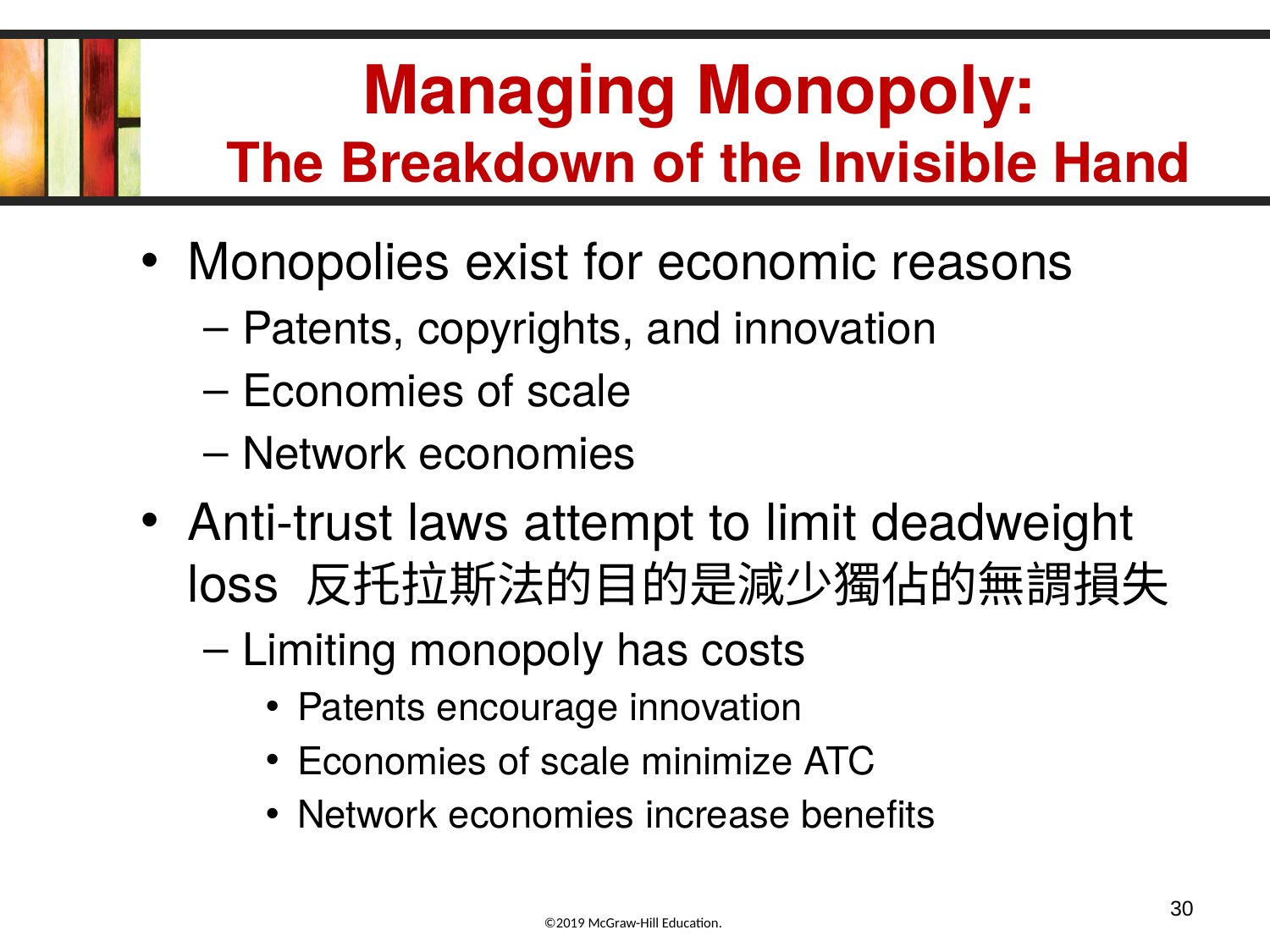

# Managing Monopoly: The Breakdown of the Invisible Hand
Monopolies exist for economic reasons
Patents, copyrights, and innovation
Economies of scale
Network economies
Anti-trust laws attempt to limit deadweight loss 反托拉斯法的目的是減少獨佔的無謂損失
Limiting monopoly has costs
Patents encourage innovation
Economies of scale minimize ATC
Network economies increase benefits
30
©2019 McGraw-Hill Education.